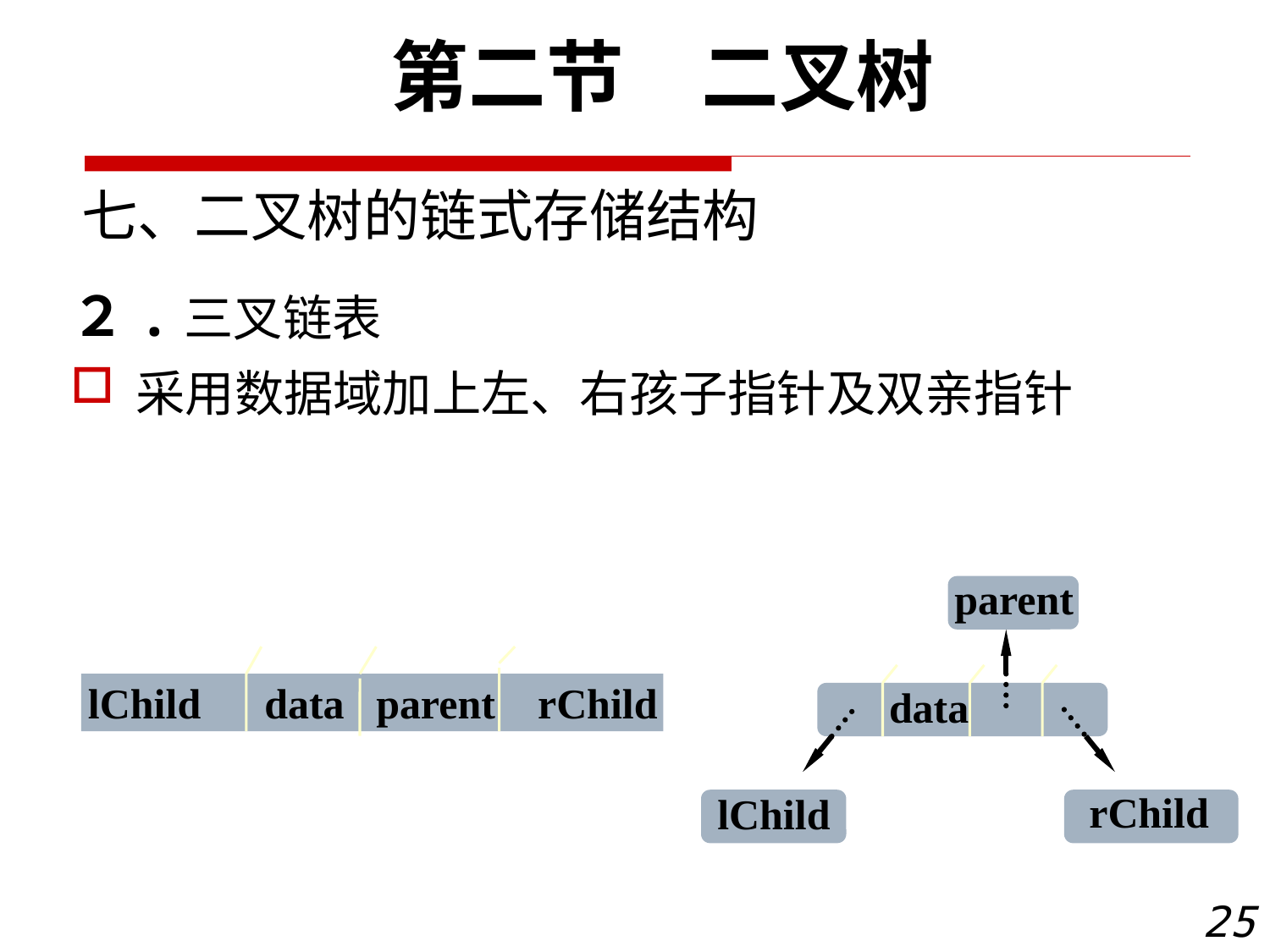

第二节　二叉树
# 七、二叉树的链式存储结构
２.三叉链表
采用数据域加上左、右孩子指针及双亲指针
parent

data

rChild
lChild

lChild      data   parent    rChild

25